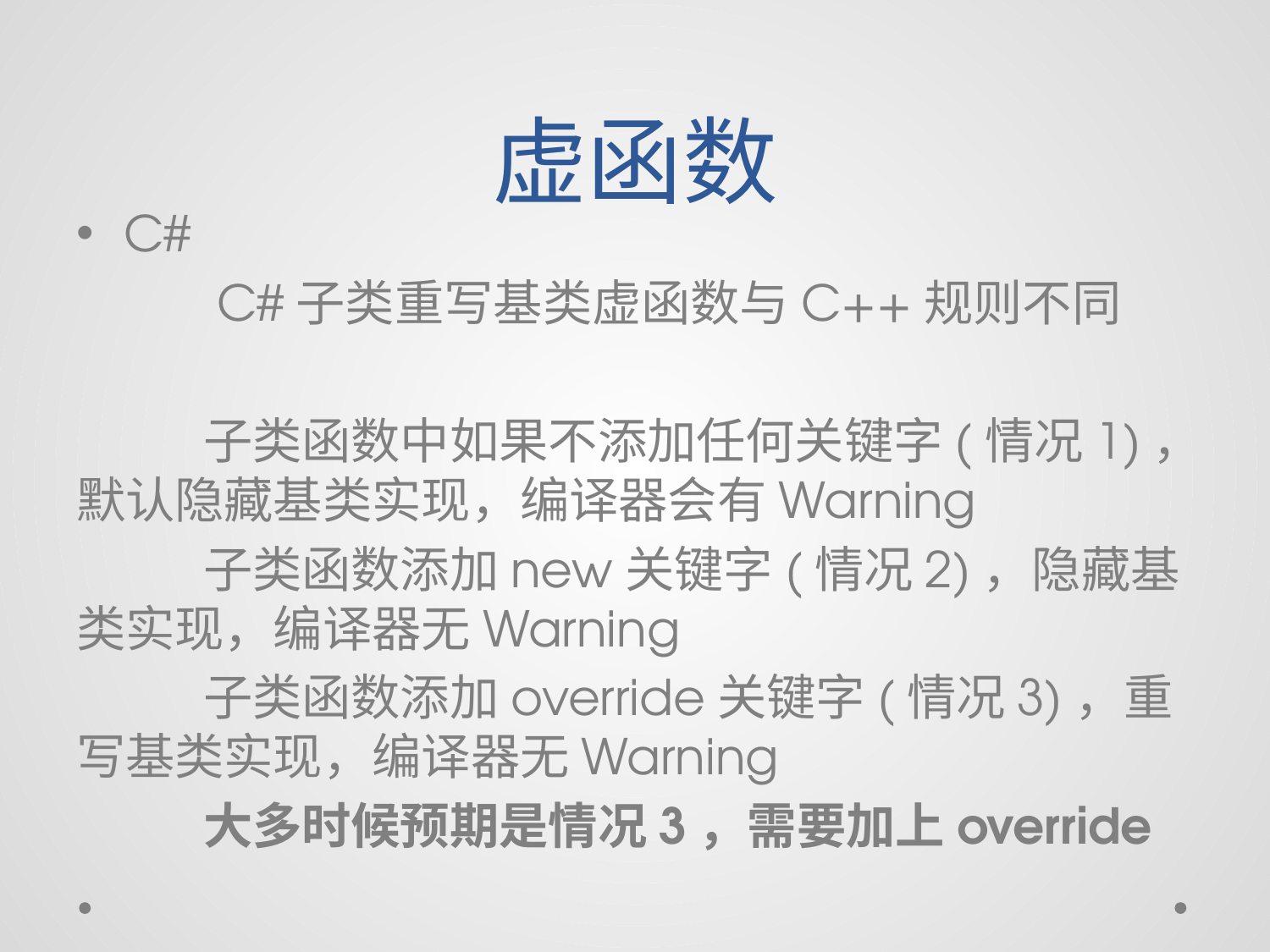

# 虚函数
C#
	 C#子类重写基类虚函数与C++规则不同

	子类函数中如果不添加任何关键字(情况1)，默认隐藏基类实现，编译器会有Warning
	子类函数添加new关键字(情况2)，隐藏基类实现，编译器无Warning
	子类函数添加override关键字(情况3)，重写基类实现，编译器无Warning
	大多时候预期是情况3，需要加上override